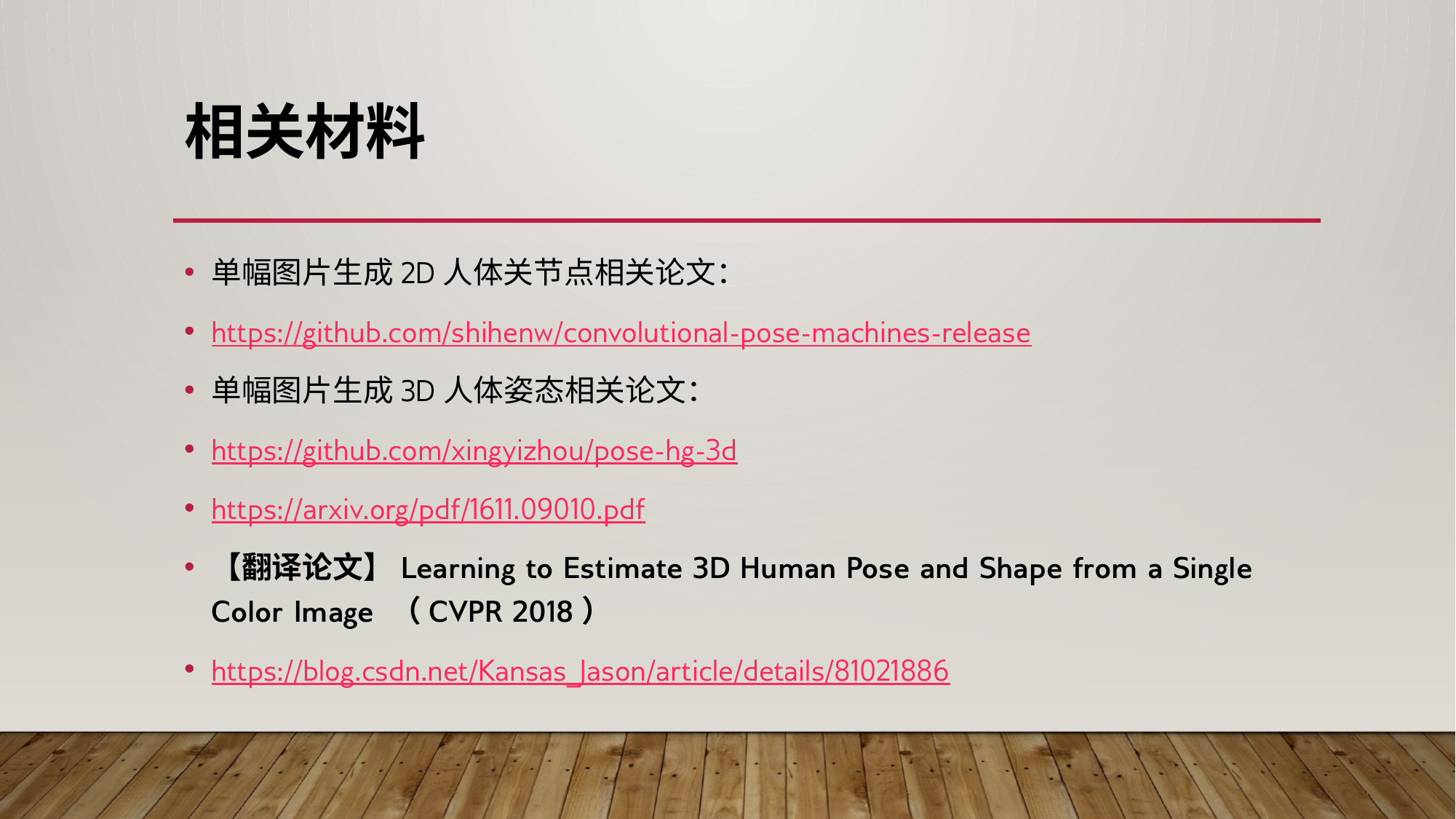

# 相关材料
单幅图片生成2D人体关节点相关论文：
https://github.com/shihenw/convolutional-pose-machines-release
单幅图片生成3D人体姿态相关论文：
https://github.com/xingyizhou/pose-hg-3d
https://arxiv.org/pdf/1611.09010.pdf
【翻译论文】Learning to Estimate 3D Human Pose and Shape from a Single Color Image （CVPR 2018）
https://blog.csdn.net/Kansas_Jason/article/details/81021886